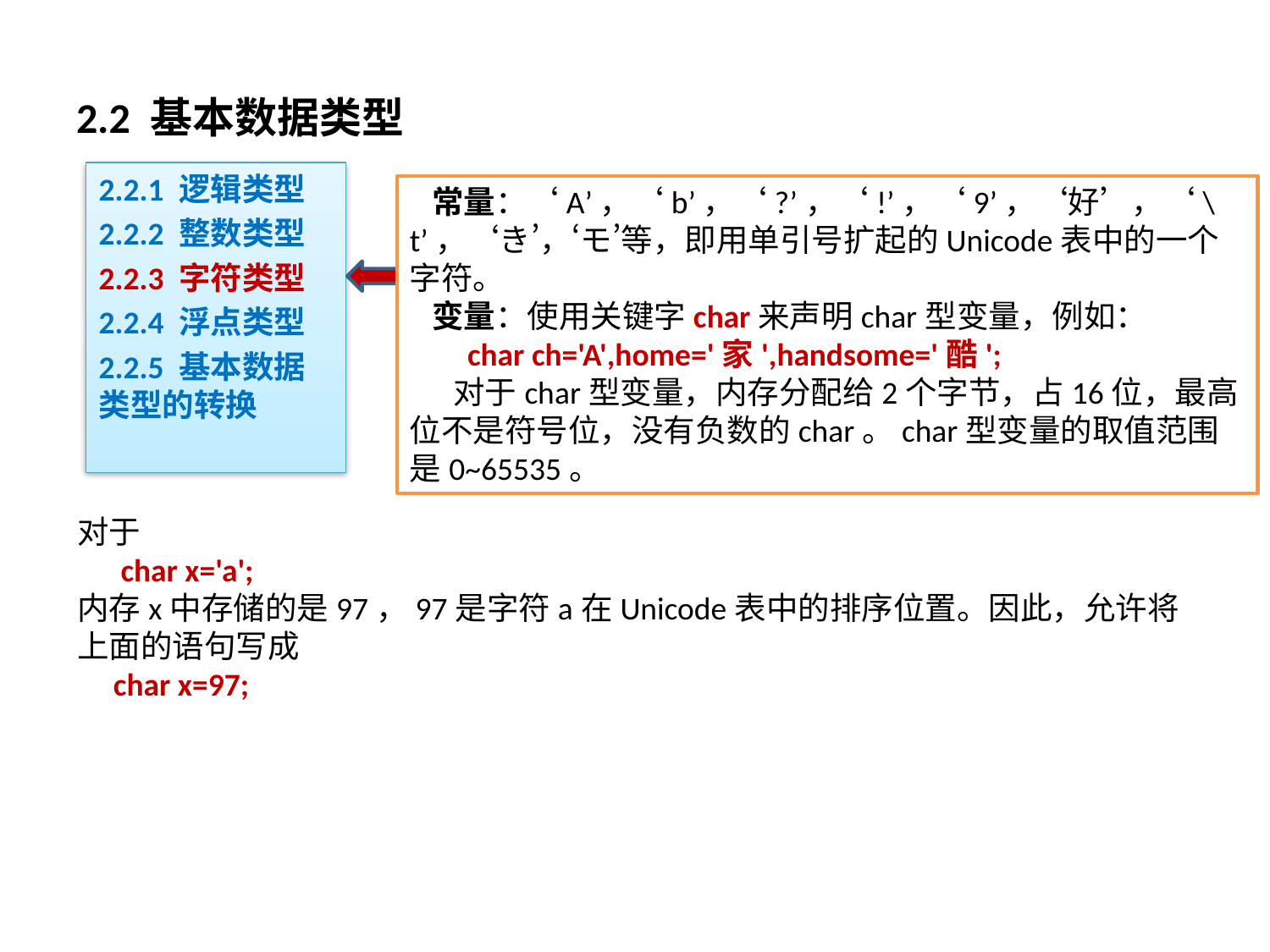

# 2.2 基本数据类型
2.2.1 逻辑类型
2.2.2 整数类型
2.2.3 字符类型
2.2.4 浮点类型
2.2.5 基本数据类型的转换

  常量：‘A’，‘b’，‘?’，‘!’，‘9’，‘好’，‘\t’，‘き’，‘モ’等，即用单引号扩起的Unicode表中的一个字符。
  变量：使用关键字char来声明char型变量，例如：
        char ch='A',home='家',handsome='酷';
     对于char型变量，内存分配给2个字节，占16位，最高位不是符号位，没有负数的char。char型变量的取值范围是0~65535。

对于
      char x='a';
内存x中存储的是97，97是字符a在Unicode表中的排序位置。因此，允许将上面的语句写成
     char x=97;